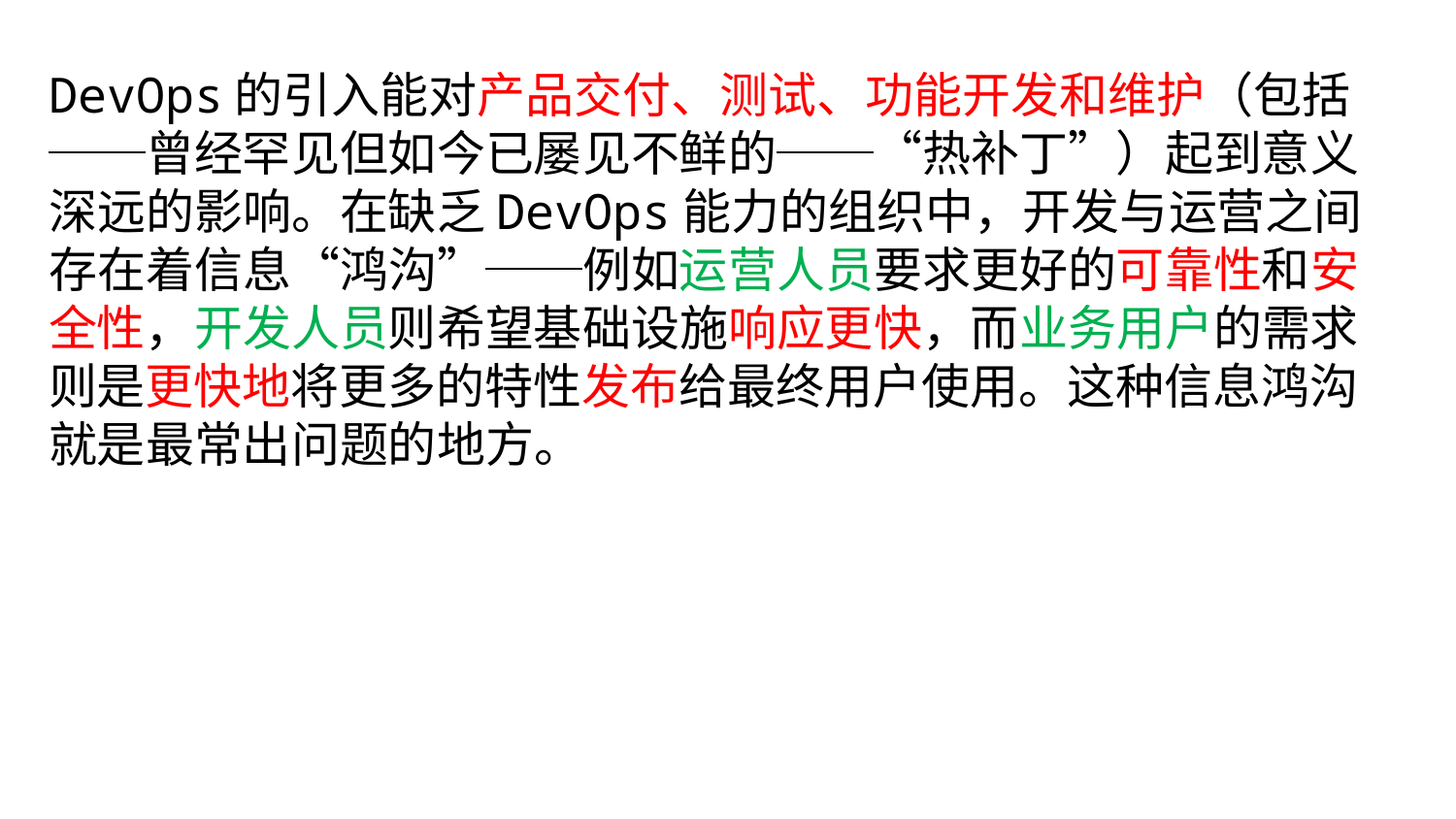

DevOps的引入能对产品交付、测试、功能开发和维护（包括──曾经罕见但如今已屡见不鲜的──“热补丁”）起到意义深远的影响。在缺乏DevOps能力的组织中，开发与运营之间存在着信息“鸿沟”──例如运营人员要求更好的可靠性和安全性，开发人员则希望基础设施响应更快，而业务用户的需求则是更快地将更多的特性发布给最终用户使用。这种信息鸿沟就是最常出问题的地方。